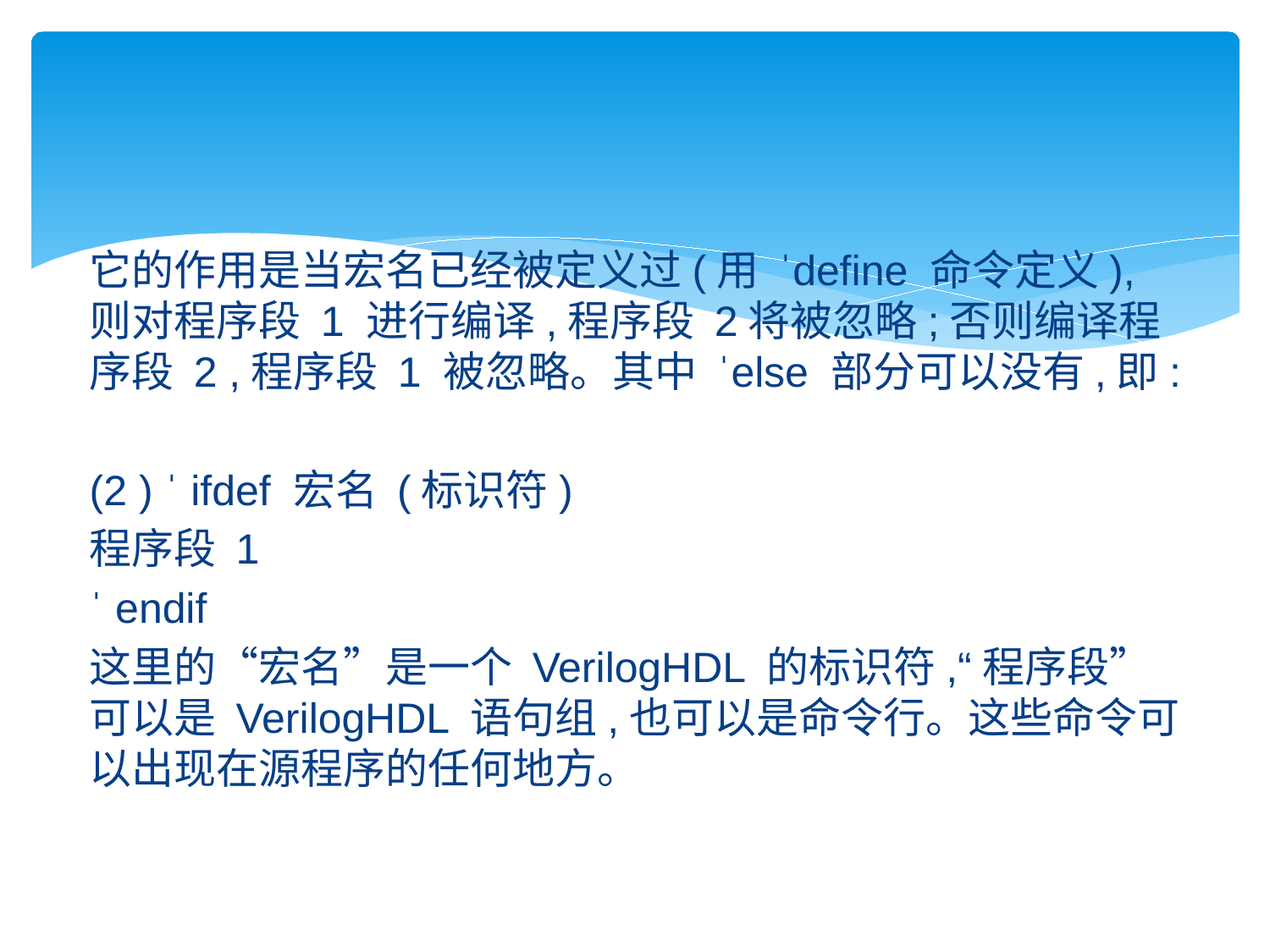

#
它的作用是当宏名已经被定义过(用 ˈdefine 命令定义),则对程序段 1 进行编译,程序段 2将被忽略;否则编译程序段 2 ,程序段 1 被忽略。其中 ˈelse 部分可以没有,即:

(2 ) ˈ ifdef 宏名 (标识符)
程序段 1
ˈ endif
这里的“宏名”是一个 VerilogHDL 的标识符,“程序段”可以是 VerilogHDL 语句组,也可以是命令行。这些命令可以出现在源程序的任何地方。